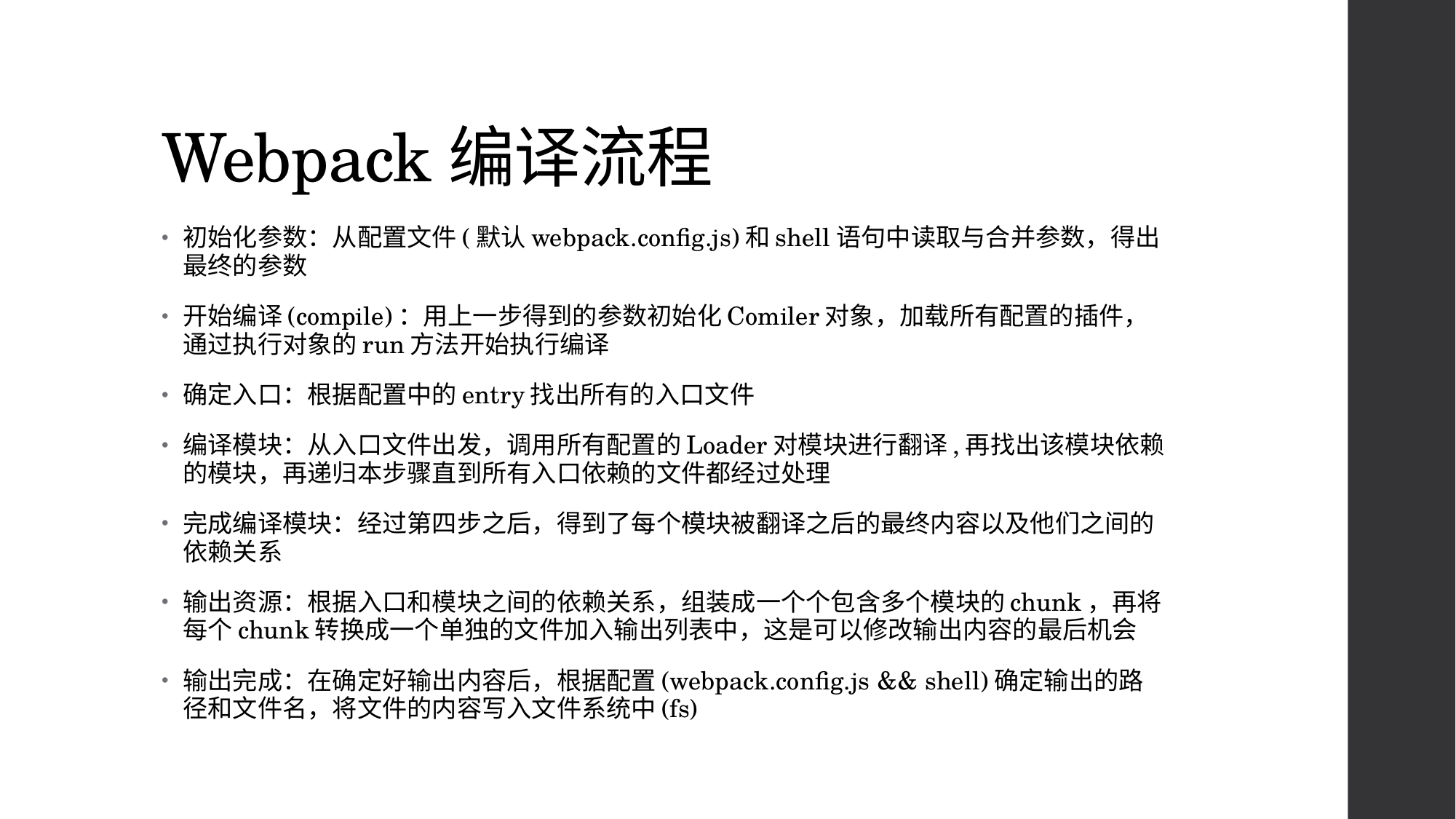

# Webpack编译流程
初始化参数：从配置文件(默认webpack.config.js)和shell语句中读取与合并参数，得出最终的参数
开始编译(compile)：用上一步得到的参数初始化Comiler对象，加载所有配置的插件，通过执行对象的run方法开始执行编译
确定入口：根据配置中的entry找出所有的入口文件
编译模块：从入口文件出发，调用所有配置的Loader对模块进行翻译,再找出该模块依赖的模块，再递归本步骤直到所有入口依赖的文件都经过处理
完成编译模块：经过第四步之后，得到了每个模块被翻译之后的最终内容以及他们之间的依赖关系
输出资源：根据入口和模块之间的依赖关系，组装成一个个包含多个模块的chunk，再将每个chunk转换成一个单独的文件加入输出列表中，这是可以修改输出内容的最后机会
输出完成：在确定好输出内容后，根据配置(webpack.config.js && shell)确定输出的路径和文件名，将文件的内容写入文件系统中(fs)

Webpack处理流程